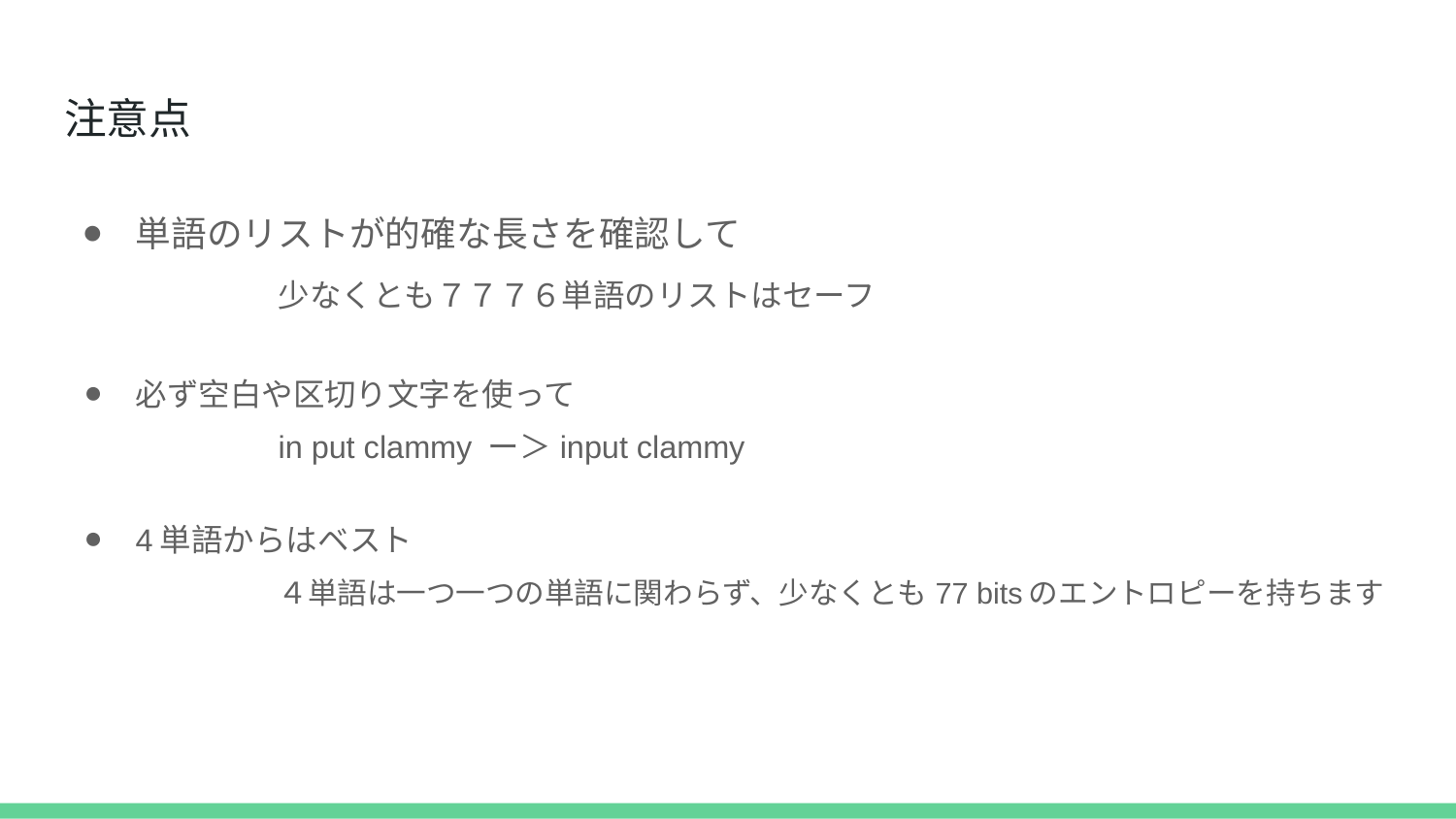

# 注意点
単語のリストが的確な長さを確認して
	少なくとも７７７６単語のリストはセーフ
必ず空白や区切り文字を使って
	in put clammy ー＞input clammy
4単語からはベスト
	４単語は一つ一つの単語に関わらず、少なくとも77 bitsのエントロピーを持ちます